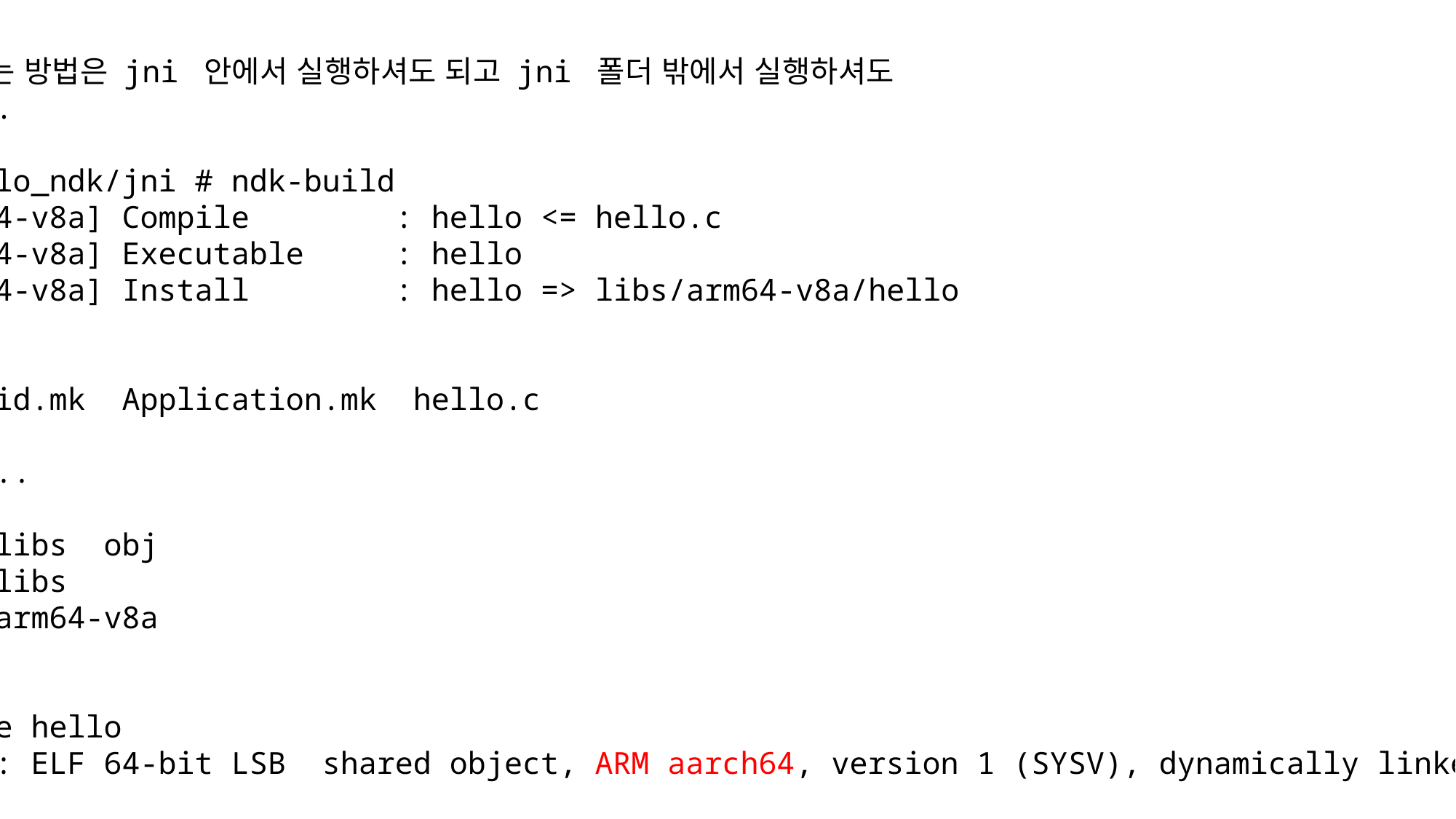

빌드하는 방법은 jni 안에서 실행하셔도 되고 jni 폴더 밖에서 실행하셔도
됩니다.

~/hello_ndk/jni # ndk-build
[arm64-v8a] Compile        : hello <= hello.c
[arm64-v8a] Executable     : hello
[arm64-v8a] Install        : hello => libs/arm64-v8a/hello

# ls
Android.mk  Application.mk  hello.c

# cd ..
# ls
jni  libs  obj
# cd libs
# cd arm64-v8a
# ls
hello
# file hello
hello: ELF 64-bit LSB  shared object, ARM aarch64, version 1 (SYSV), dynamically linked (uses shared libs), stripped